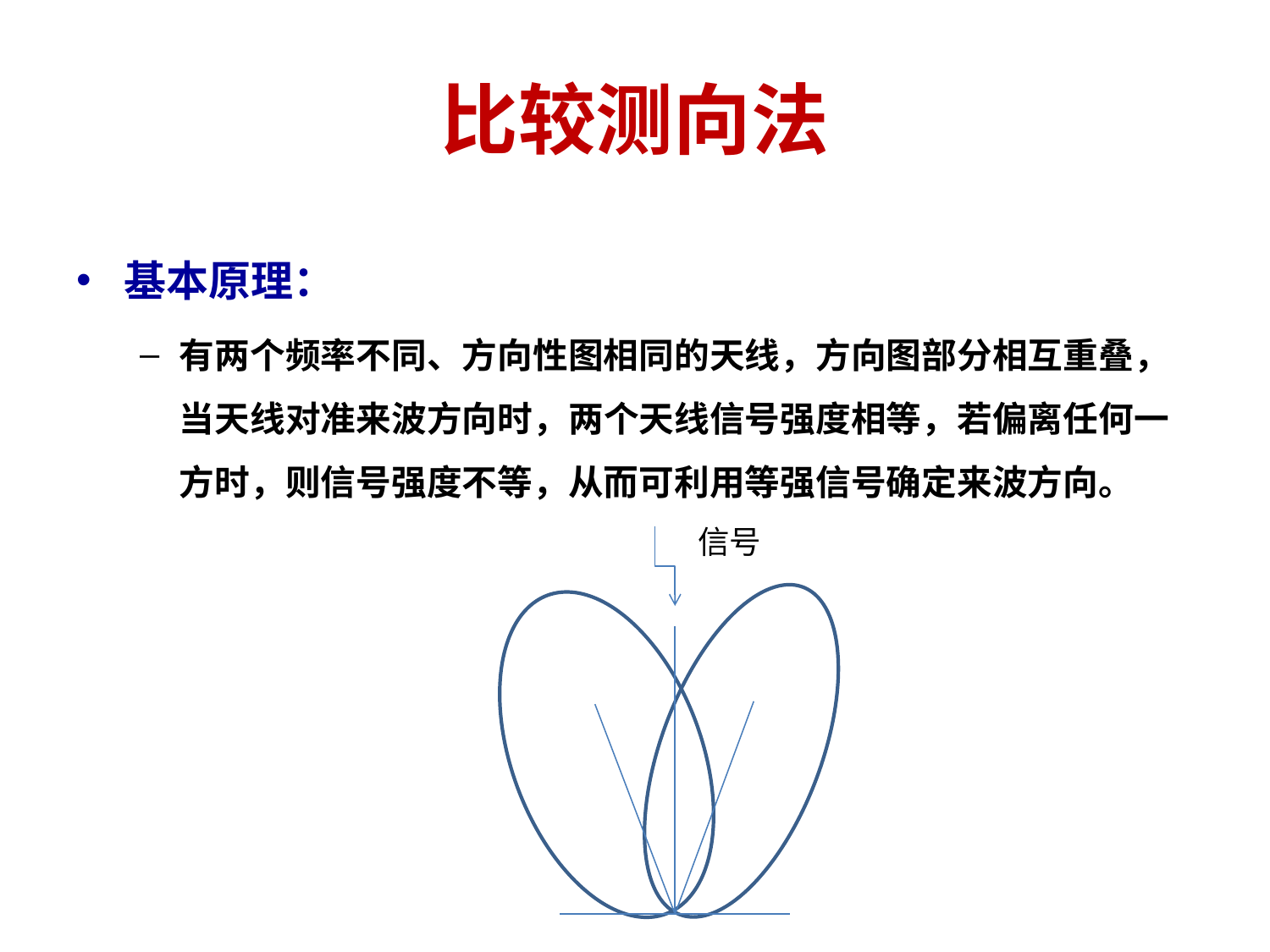

# 比较测向法
基本原理：
有两个频率不同、方向性图相同的天线，方向图部分相互重叠，当天线对准来波方向时，两个天线信号强度相等，若偏离任何一方时，则信号强度不等，从而可利用等强信号确定来波方向。
信号